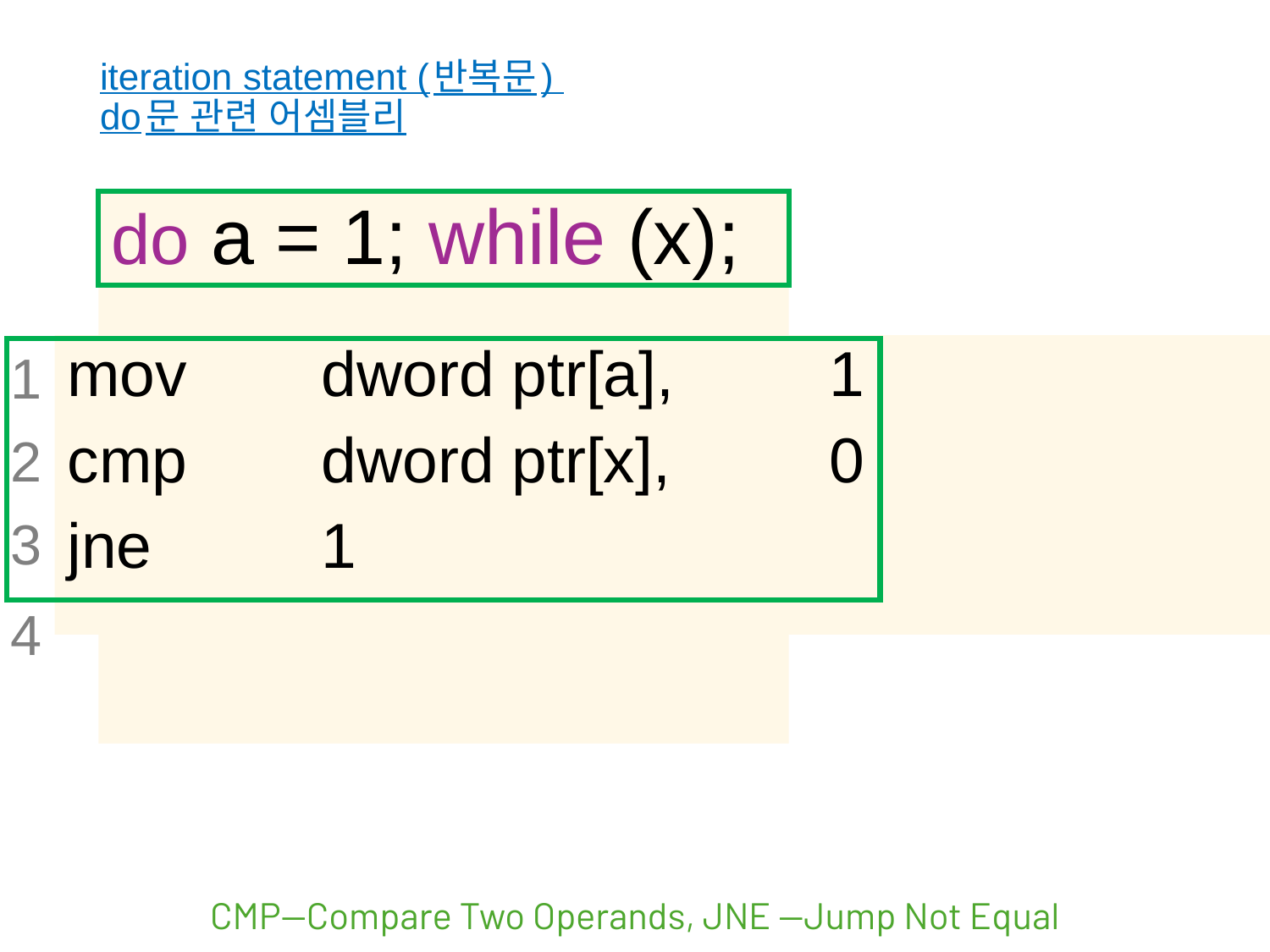

# iteration statement (반복문) do문 관련 어셈블리

do a = 1; while (x);
mov		dword ptr[a],		1
cmp		dword ptr[x],		0
jne		1

1
2
3
4
CMP—Compare Two Operands, JNE —Jump Not Equal